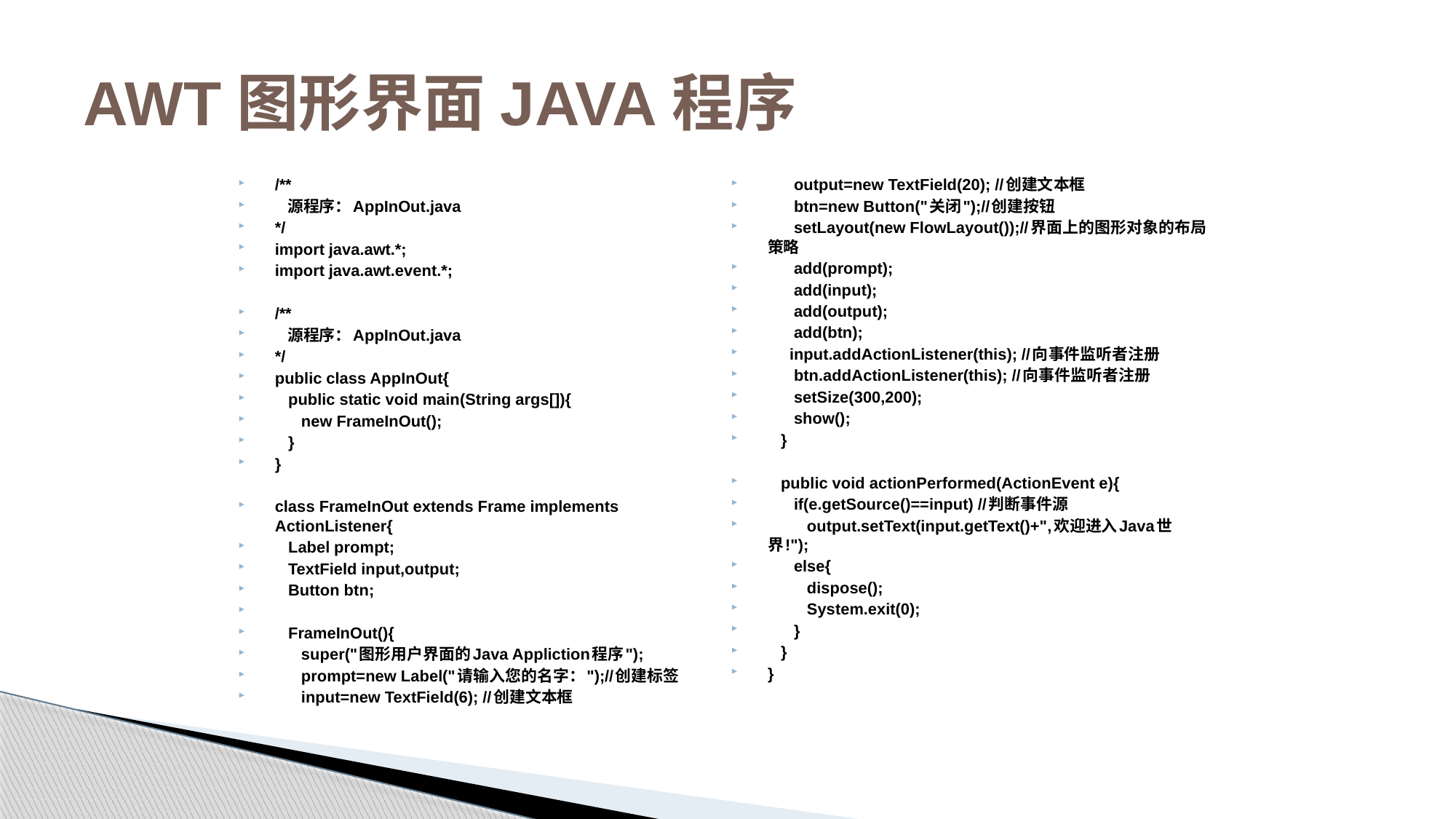

# AWT图形界面JAVA程序
/**
   源程序：AppInOut.java
*/
import java.awt.*;
import java.awt.event.*;

/**
   源程序：AppInOut.java
*/
public class AppInOut{
   public static void main(String args[]){
      new FrameInOut();
   }
}

class FrameInOut extends Frame implements ActionListener{
   Label prompt;
   TextField input,output;
   Button btn;

   FrameInOut(){
      super("图形用户界面的Java Appliction程序");
      prompt=new Label("请输入您的名字：");//创建标签
      input=new TextField(6); //创建文本框
      output=new TextField(20); //创建文本框
      btn=new Button("关闭");//创建按钮
      setLayout(new FlowLayout());//界面上的图形对象的布局策略
      add(prompt);
      add(input);
      add(output);
      add(btn);
     input.addActionListener(this); //向事件监听者注册
      btn.addActionListener(this); //向事件监听者注册
      setSize(300,200);
      show();
   }

   public void actionPerformed(ActionEvent e){
      if(e.getSource()==input) //判断事件源
         output.setText(input.getText()+",欢迎进入Java世界!");
      else{
         dispose();
         System.exit(0);
      }
   }
}